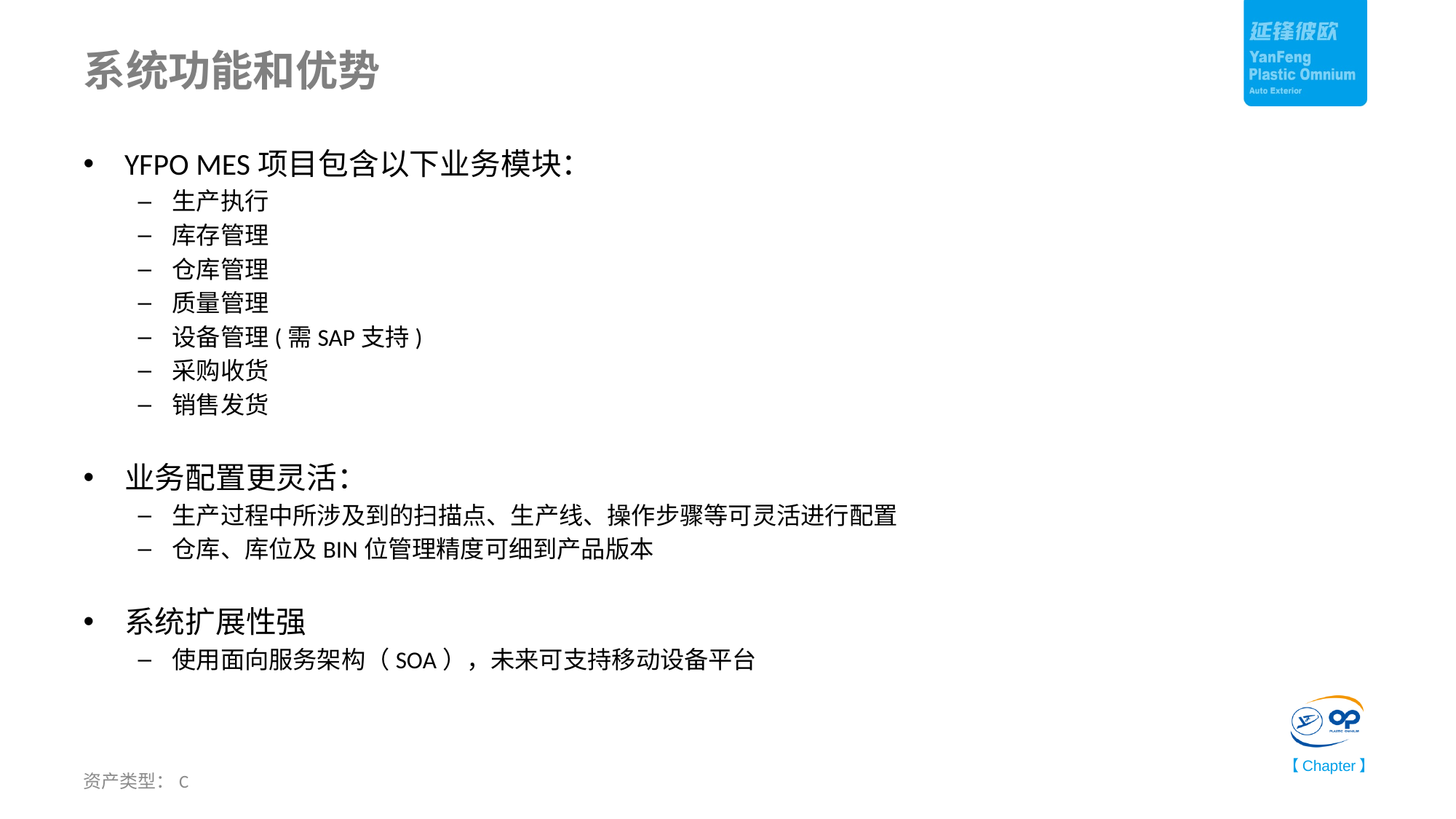

# 系统功能和优势
YFPO MES项目包含以下业务模块：
生产执行
库存管理
仓库管理
质量管理
设备管理(需SAP支持)
采购收货
销售发货

业务配置更灵活：
生产过程中所涉及到的扫描点、生产线、操作步骤等可灵活进行配置
仓库、库位及BIN位管理精度可细到产品版本

系统扩展性强
使用面向服务架构（SOA），未来可支持移动设备平台

资产类型：C